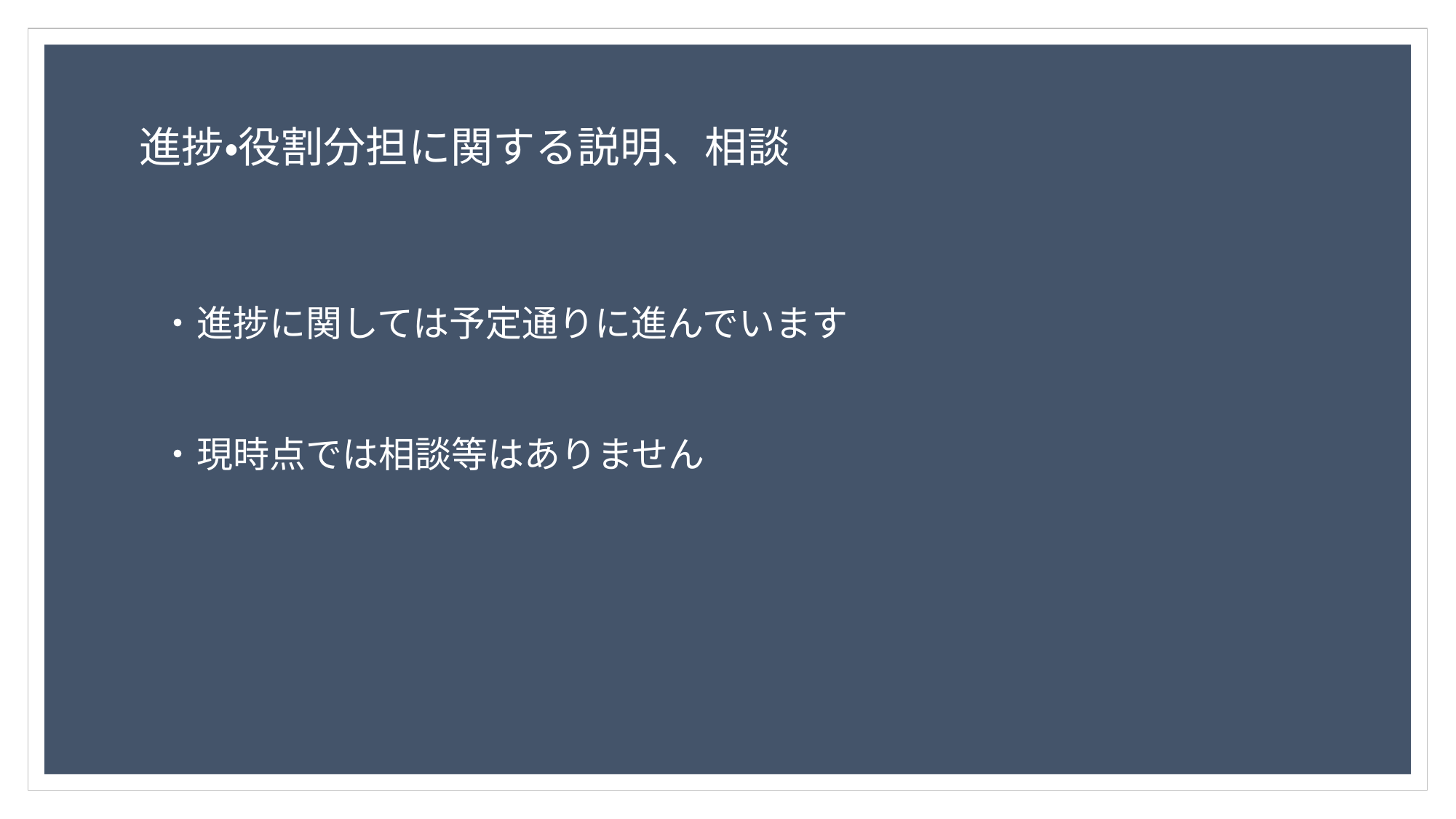

進捗・役割分担に関する説明、相談
・進捗に関しては予定通りに進んでいます

・現時点では相談等はありません